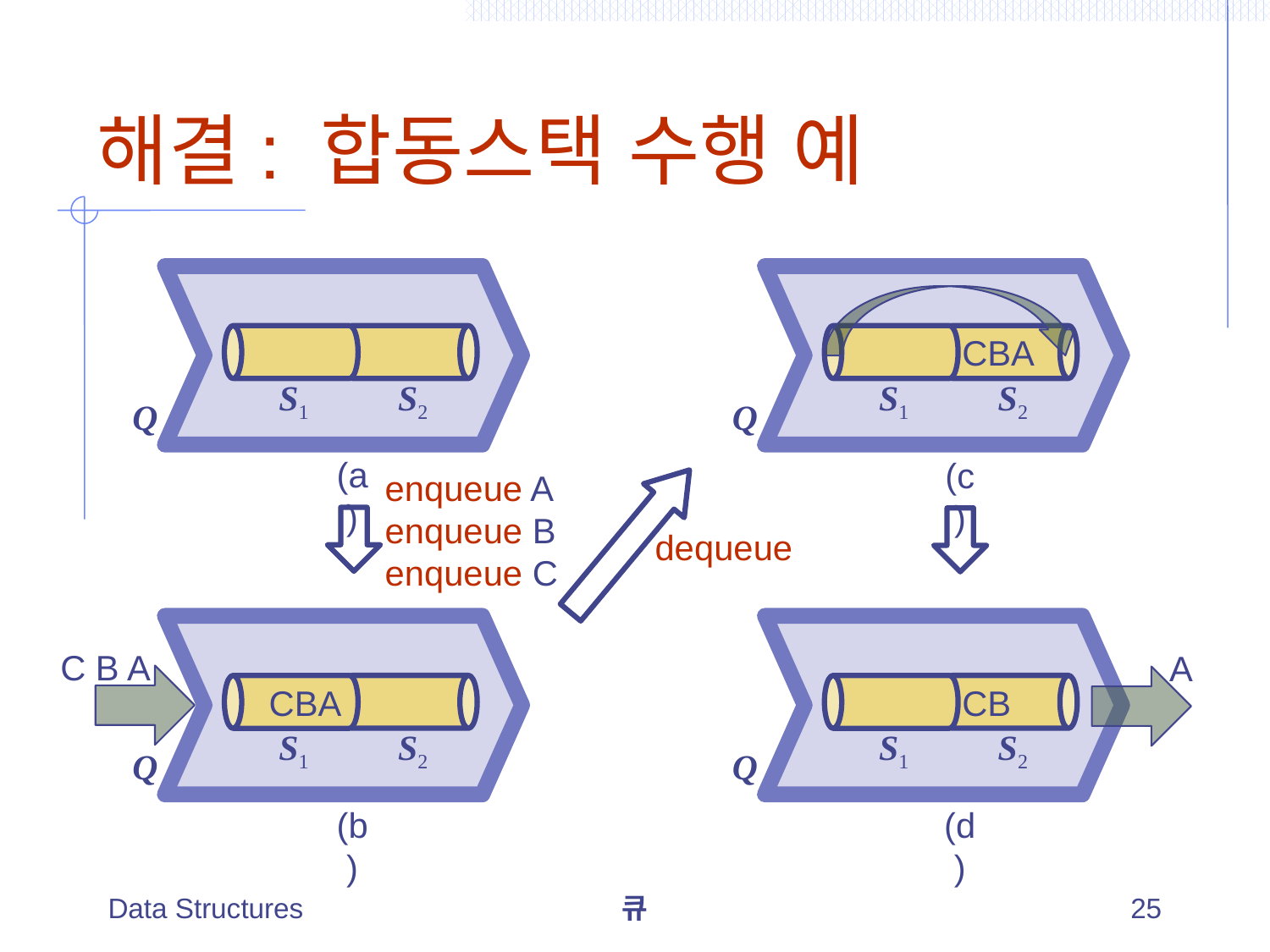

# 해결: 합동스택 수행 예

 CBA

S1
S2
S1
S2
Q
Q

(a)
(c)
enqueue A
enqueue B
enqueue C

dequeue

CBA

 CB
C B A
A

S1
S2
S1
S2
Q
Q
(b)
(d)
Data Structures
큐
25